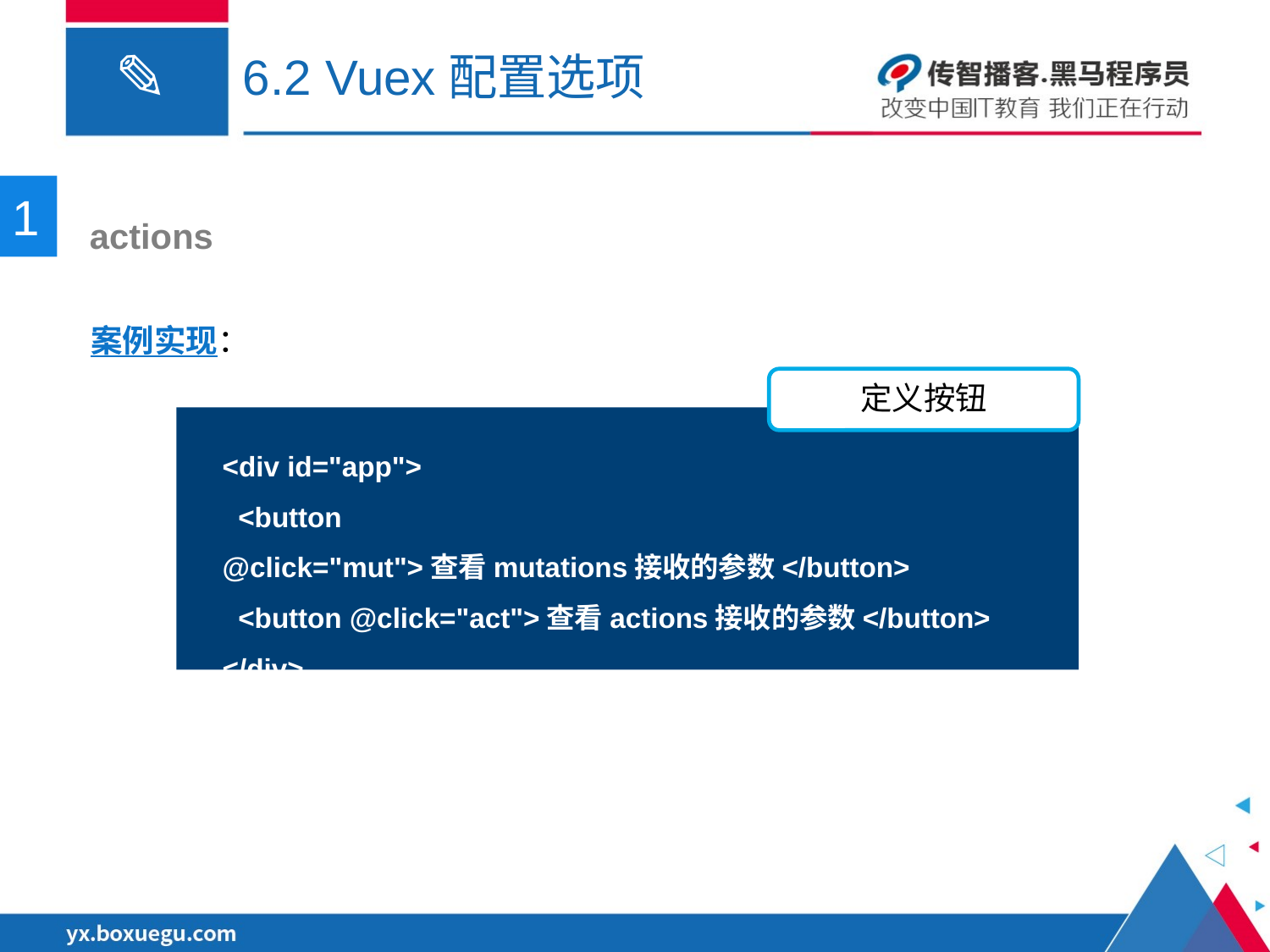

# 6.2 Vuex配置选项

1
  actions
案例实现：
定义按钮

<div id="app">
  <button @click="mut">查看mutations接收的参数</button>
  <button @click="act">查看actions接收的参数</button>
</div>